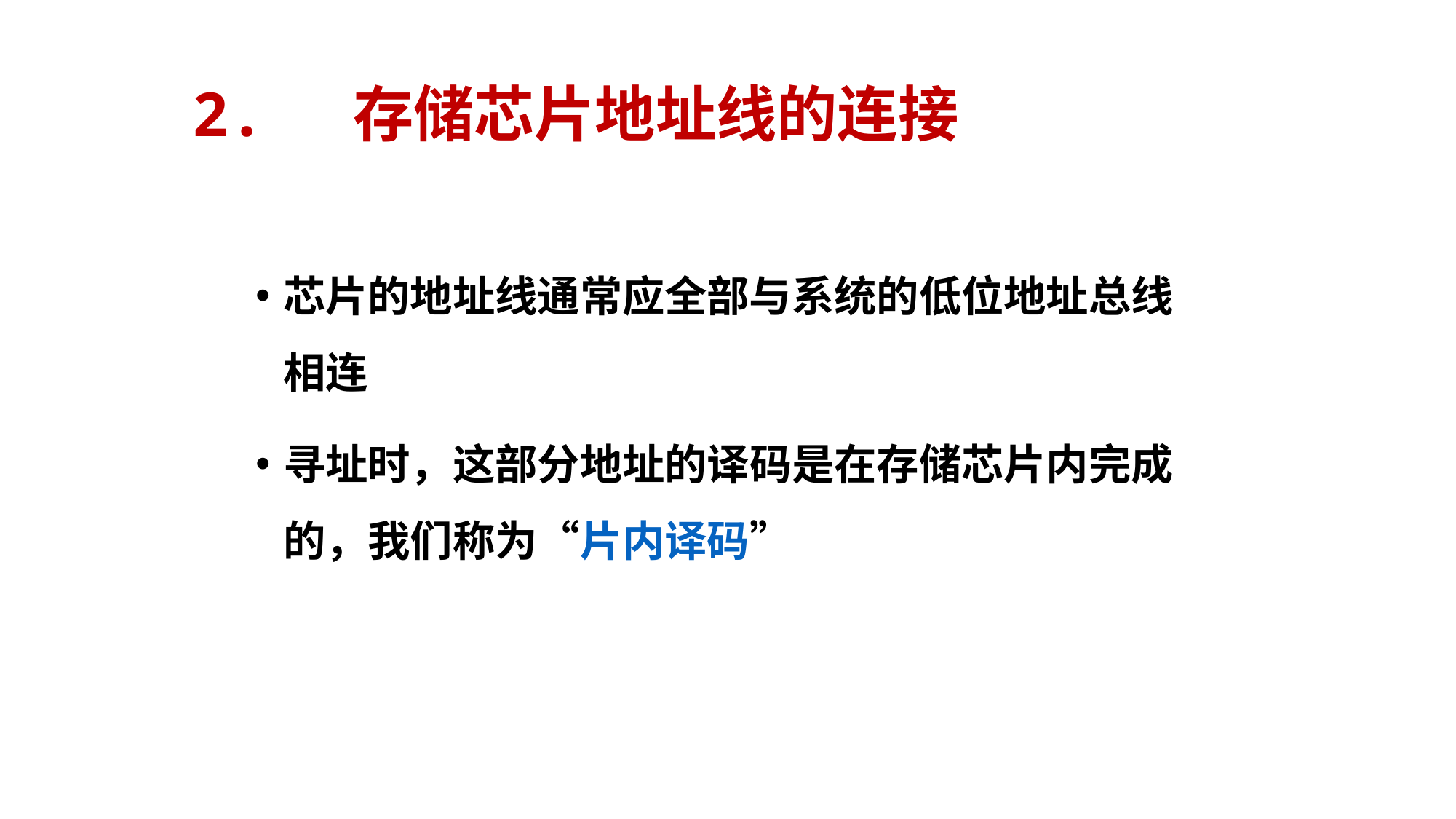

# 2.  存储芯片地址线的连接
芯片的地址线通常应全部与系统的低位地址总线相连
寻址时，这部分地址的译码是在存储芯片内完成的，我们称为“片内译码”